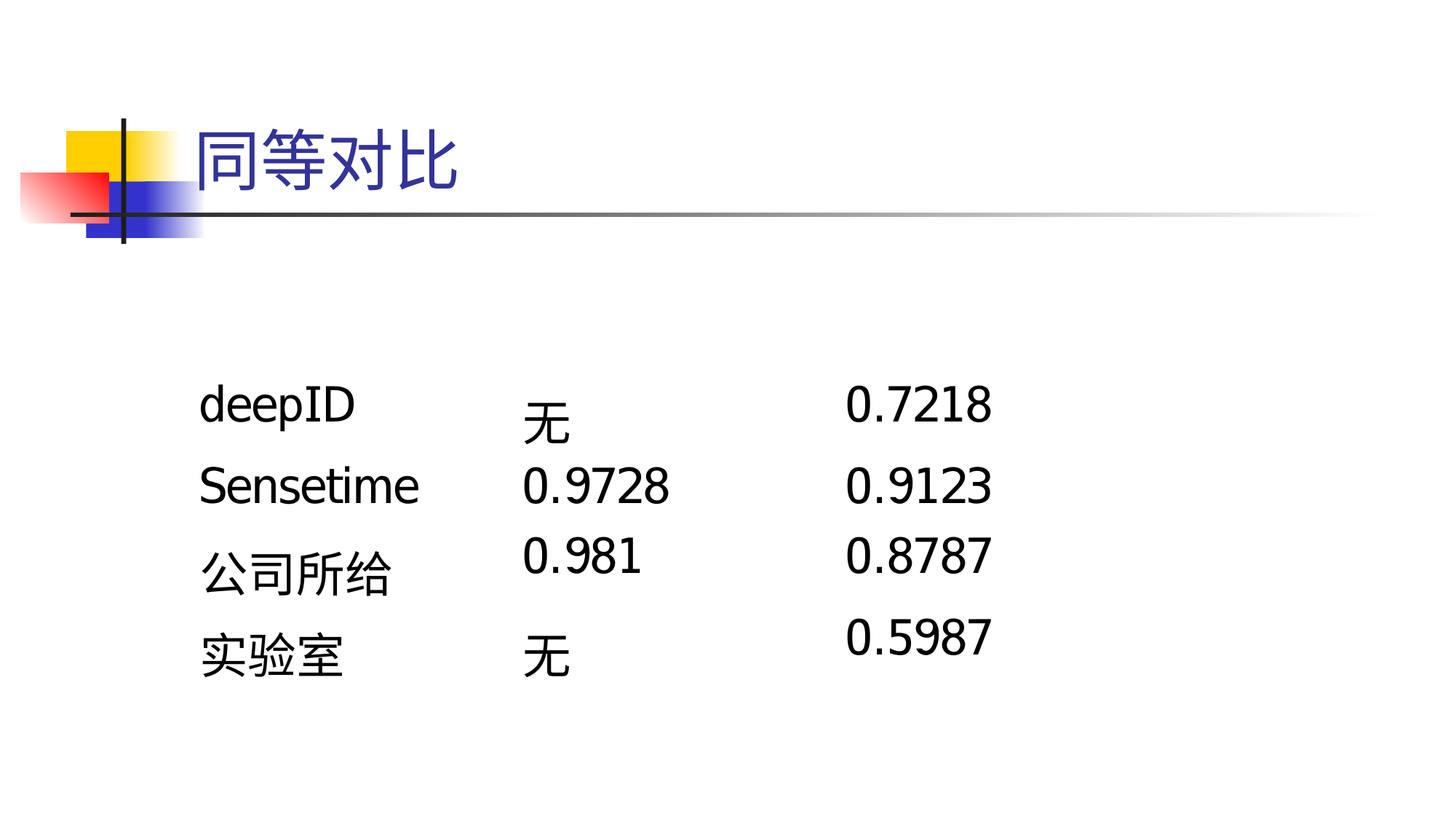

同等对比
|  | 人脸检测率 | 正确率 |
| --- | --- | --- |
| deepID | 无 | 0.7218 |
| Sensetime | 0.9728 | 0.9123 |
| 公司所给 | 0.981 | 0.8787 |
| 实验室 | 无 | 0.5987 |